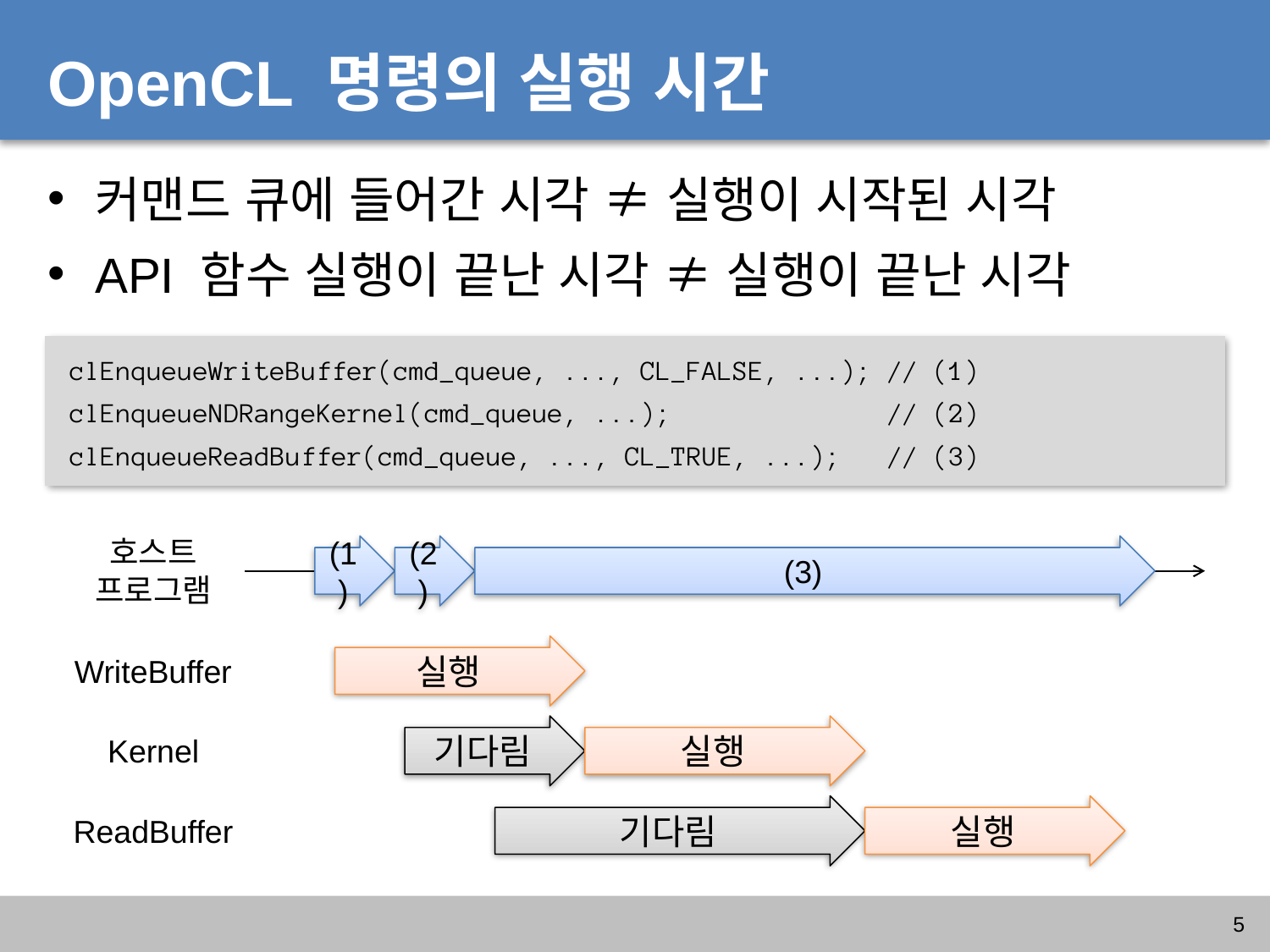

# OpenCL 명령의 실행 시간
커맨드 큐에 들어간 시각 ≠ 실행이 시작된 시각
API 함수 실행이 끝난 시각 ≠ 실행이 끝난 시각
clEnqueueWriteBuffer(cmd_queue, ..., CL_FALSE, ...); // (1)
clEnqueueNDRangeKernel(cmd_queue, ...);              // (2)
clEnqueueReadBuffer(cmd_queue, ..., CL_TRUE, ...);   // (3)
호스트
프로그램
(1)
(2)
(3)
실행
WriteBuffer
기다림
실행
Kernel
실행
기다림
ReadBuffer

5